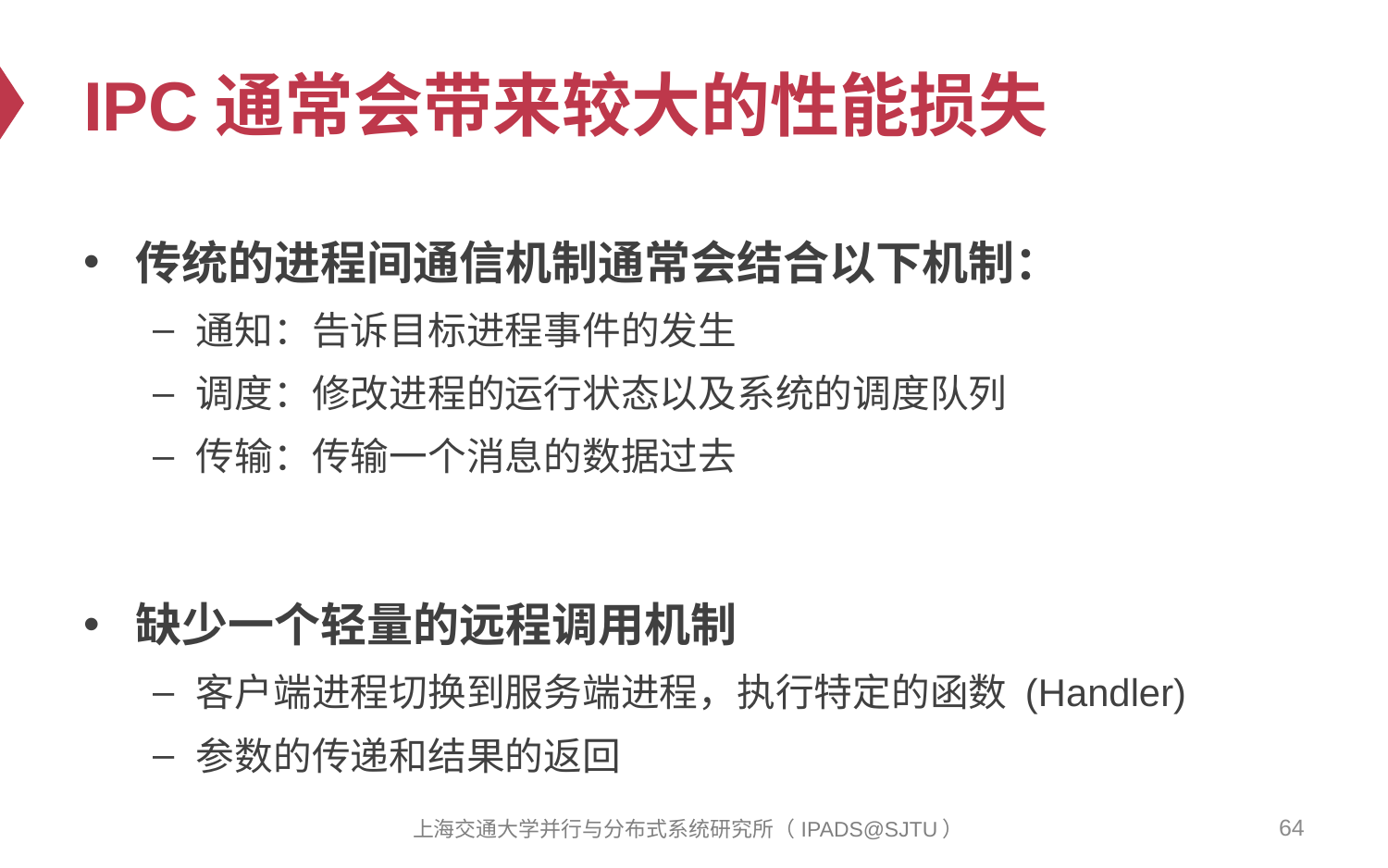

# IPC通常会带来较大的性能损失
传统的进程间通信机制通常会结合以下机制：
通知：告诉目标进程事件的发生
调度：修改进程的运行状态以及系统的调度队列
传输：传输一个消息的数据过去

缺少一个轻量的远程调用机制
客户端进程切换到服务端进程，执行特定的函数 (Handler)
参数的传递和结果的返回
64
上海交通大学并行与分布式系统研究所（IPADS@SJTU）